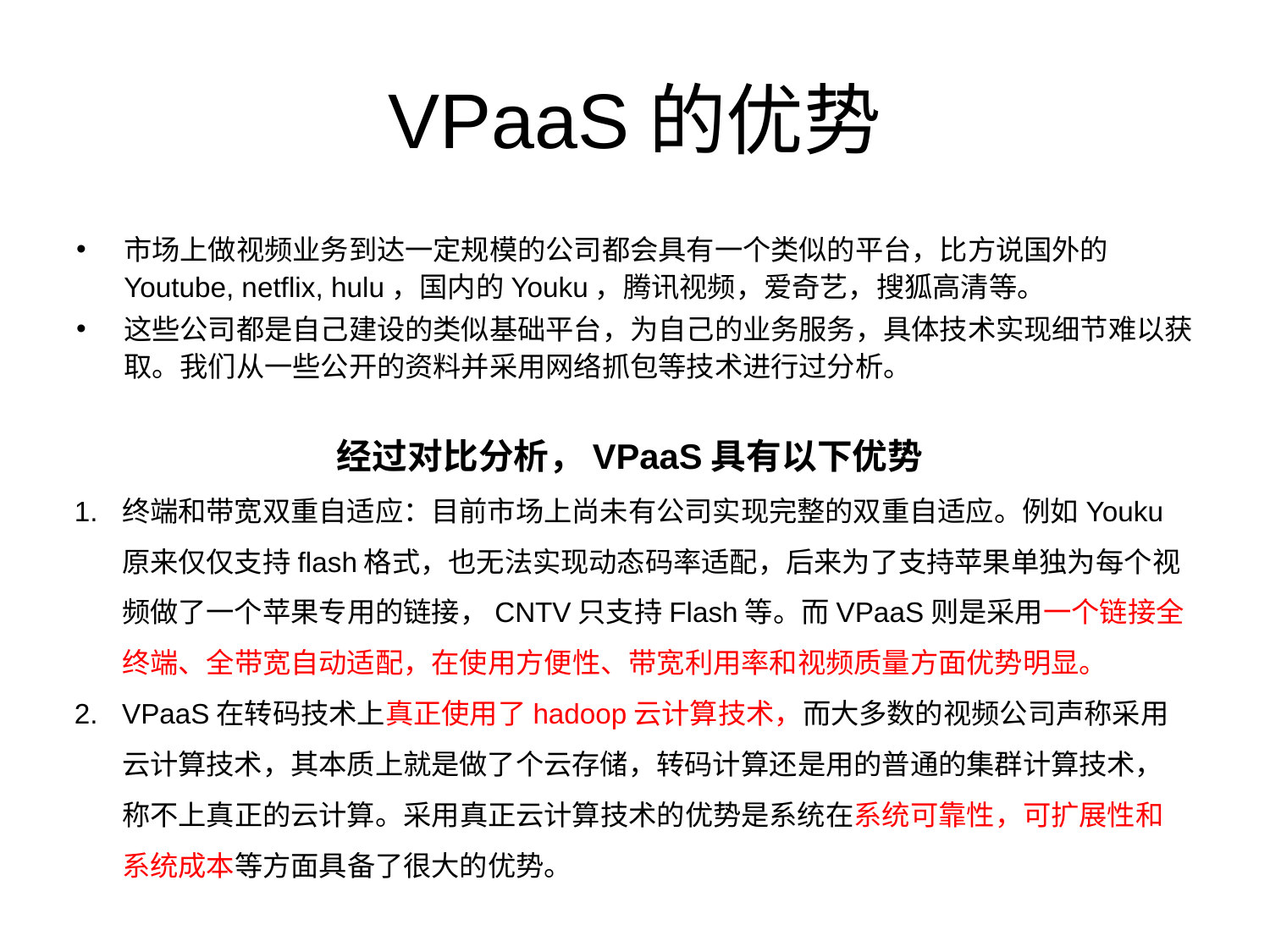

# VPaaS的优势
市场上做视频业务到达一定规模的公司都会具有一个类似的平台，比方说国外的Youtube, netflix, hulu，国内的Youku，腾讯视频，爱奇艺，搜狐高清等。
这些公司都是自己建设的类似基础平台，为自己的业务服务，具体技术实现细节难以获取。我们从一些公开的资料并采用网络抓包等技术进行过分析。
经过对比分析，VPaaS具有以下优势
终端和带宽双重自适应：目前市场上尚未有公司实现完整的双重自适应。例如Youku原来仅仅支持flash格式，也无法实现动态码率适配，后来为了支持苹果单独为每个视频做了一个苹果专用的链接，CNTV只支持Flash等。而VPaaS则是采用一个链接全终端、全带宽自动适配，在使用方便性、带宽利用率和视频质量方面优势明显。
VPaaS在转码技术上真正使用了hadoop云计算技术，而大多数的视频公司声称采用云计算技术，其本质上就是做了个云存储，转码计算还是用的普通的集群计算技术，称不上真正的云计算。采用真正云计算技术的优势是系统在系统可靠性，可扩展性和系统成本等方面具备了很大的优势。